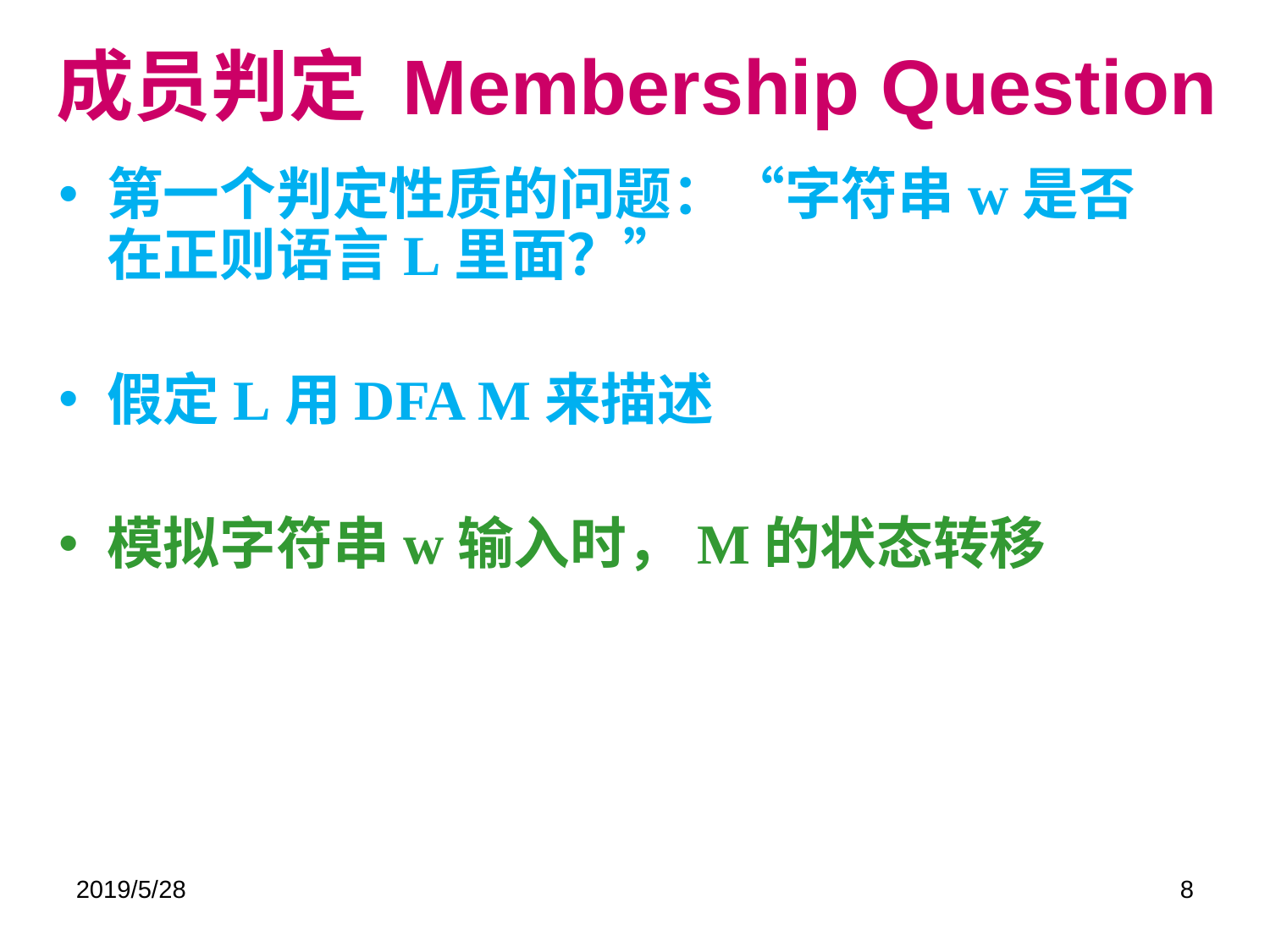

# 成员判定 Membership Question
第一个判定性质的问题：“字符串w是否在正则语言L里面？”

假定L用DFA M来描述

模拟字符串w输入时，M的状态转移

2019/5/28
8